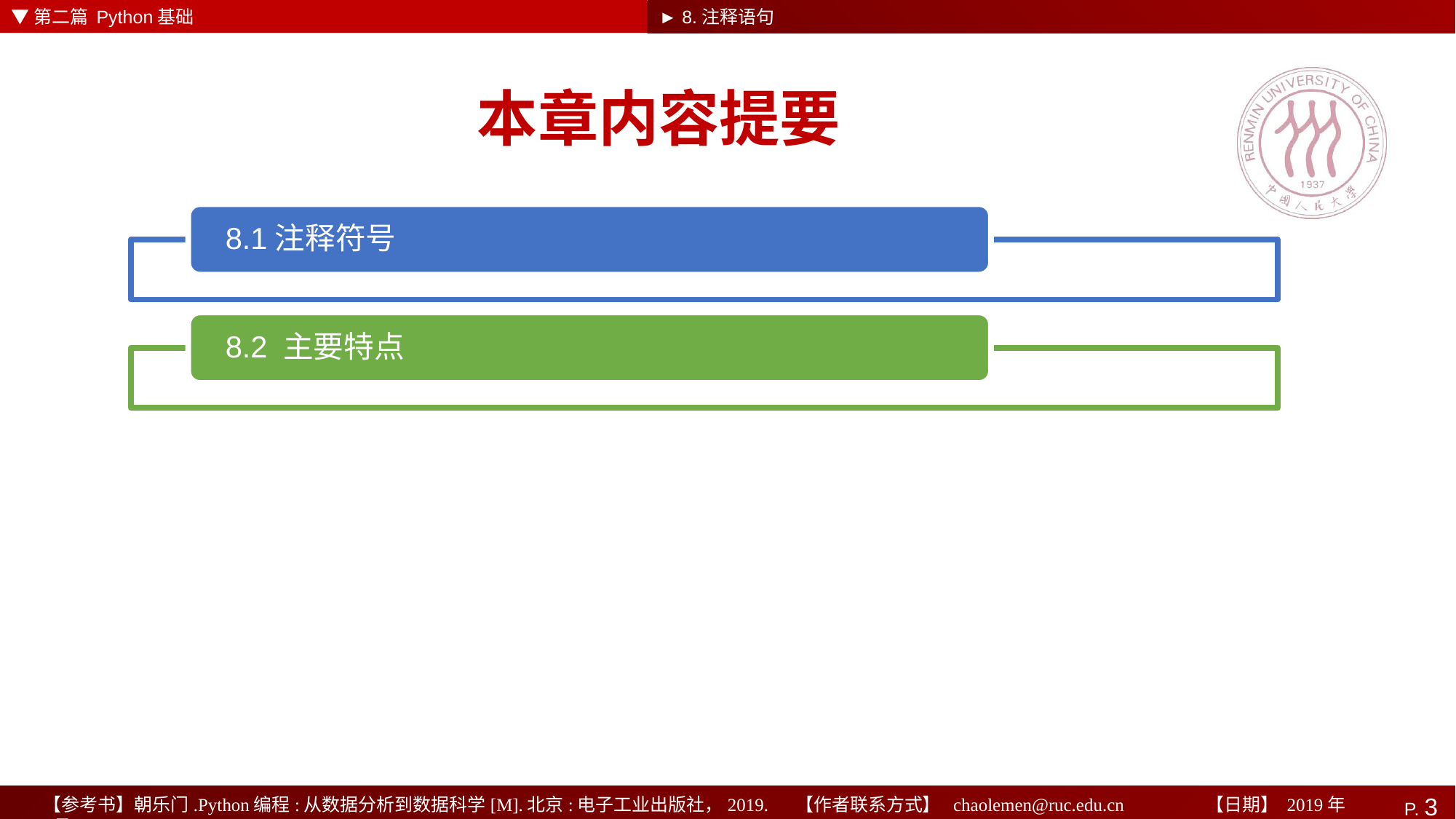

▼第二篇 Python基础
► 8.注释语句
# 本章内容提要
8.1注释符号
8.2 主要特点